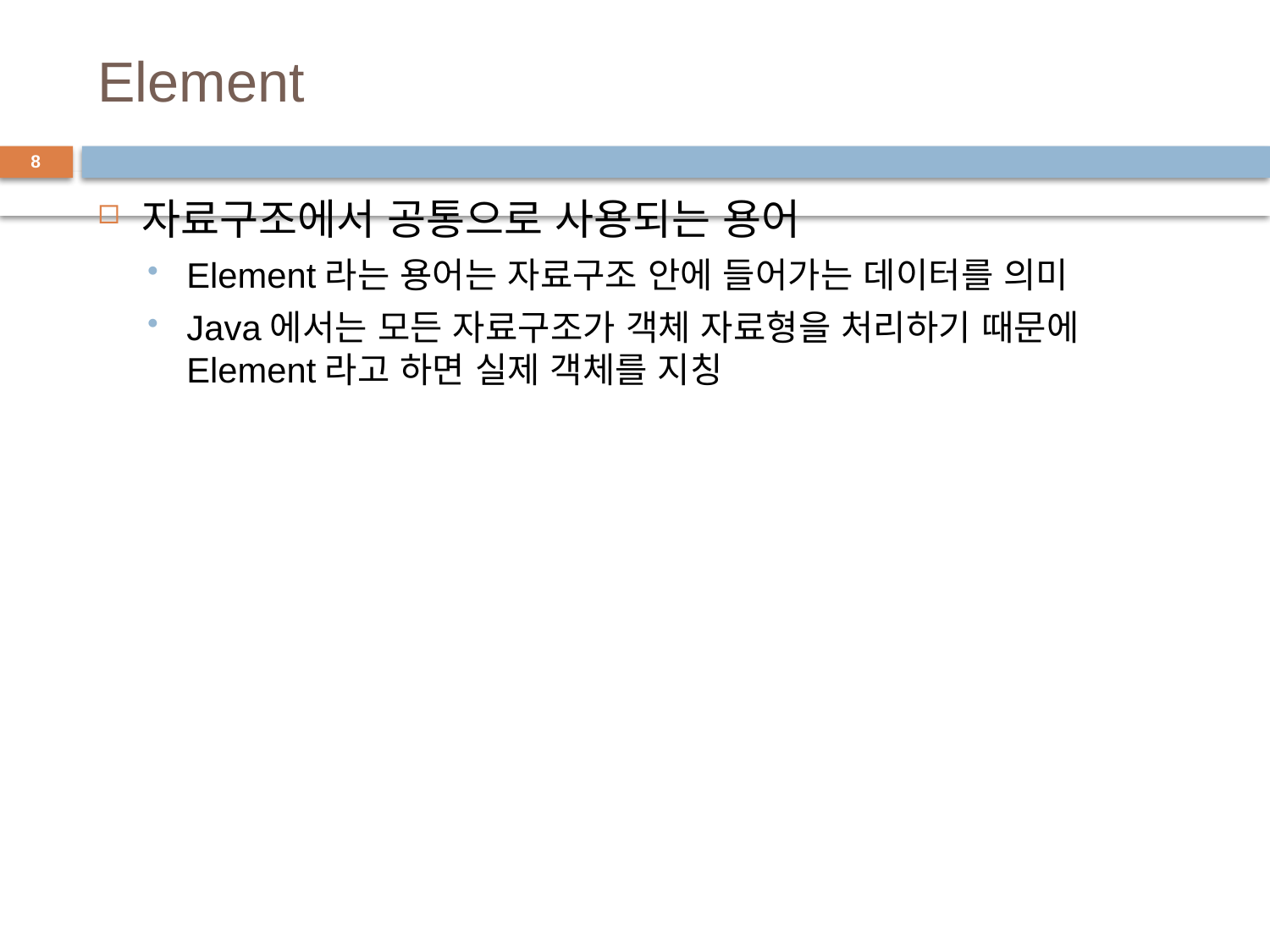

# Element
8
자료구조에서 공통으로 사용되는 용어
Element라는 용어는 자료구조 안에 들어가는 데이터를 의미
Java에서는 모든 자료구조가 객체 자료형을 처리하기 때문에 Element라고 하면 실제 객체를 지칭